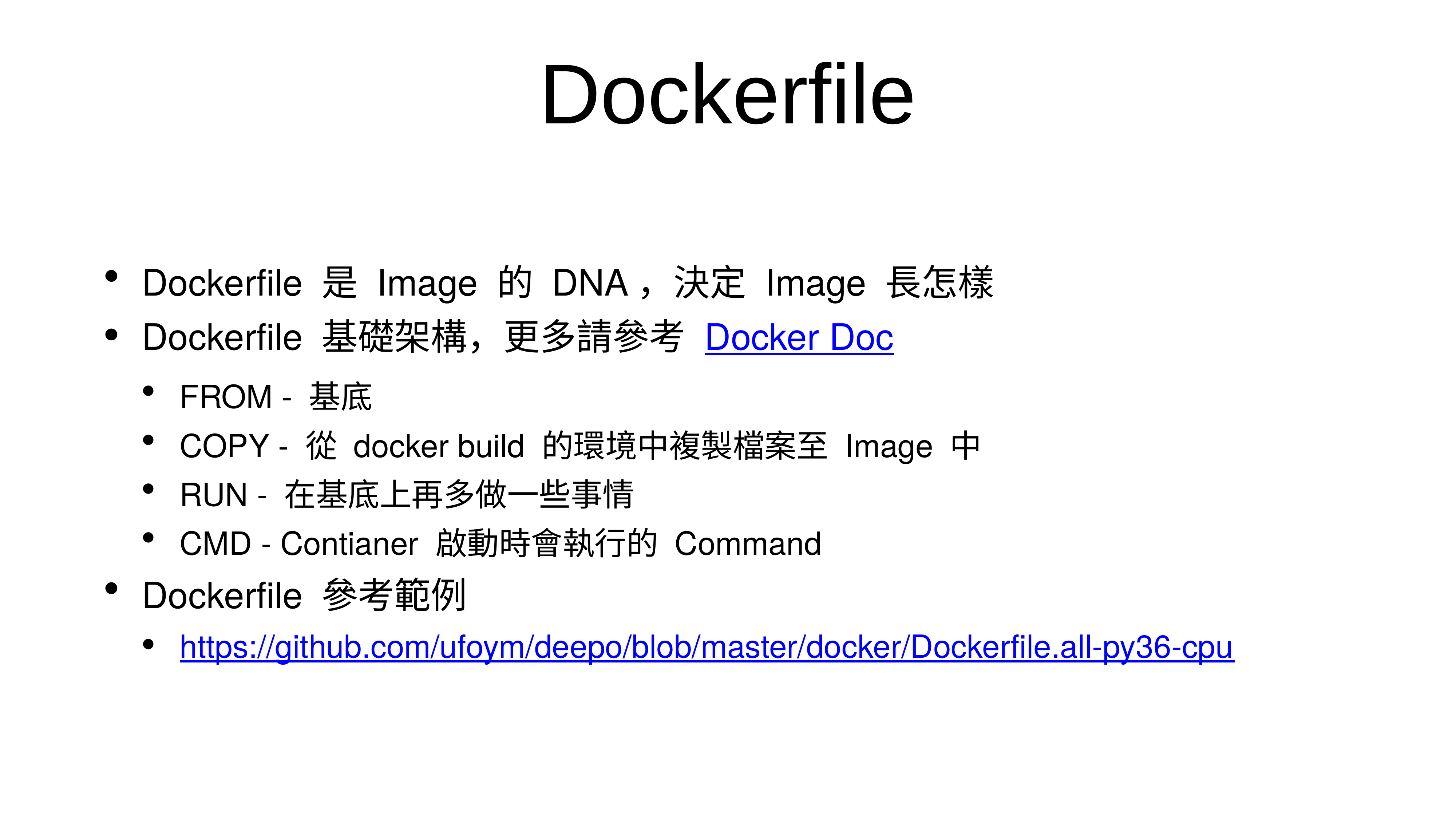

# Dockerfile
Dockerfile 是 Image 的 DNA，決定 Image 長怎樣
Dockerfile 基礎架構，更多請參考 Docker Doc
FROM - 基底
COPY - 從 docker build 的環境中複製檔案至 Image 中
RUN - 在基底上再多做一些事情
CMD - Contianer 啟動時會執行的 Command
Dockerfile 參考範例
https://github.com/ufoym/deepo/blob/master/docker/Dockerfile.all-py36-cpu